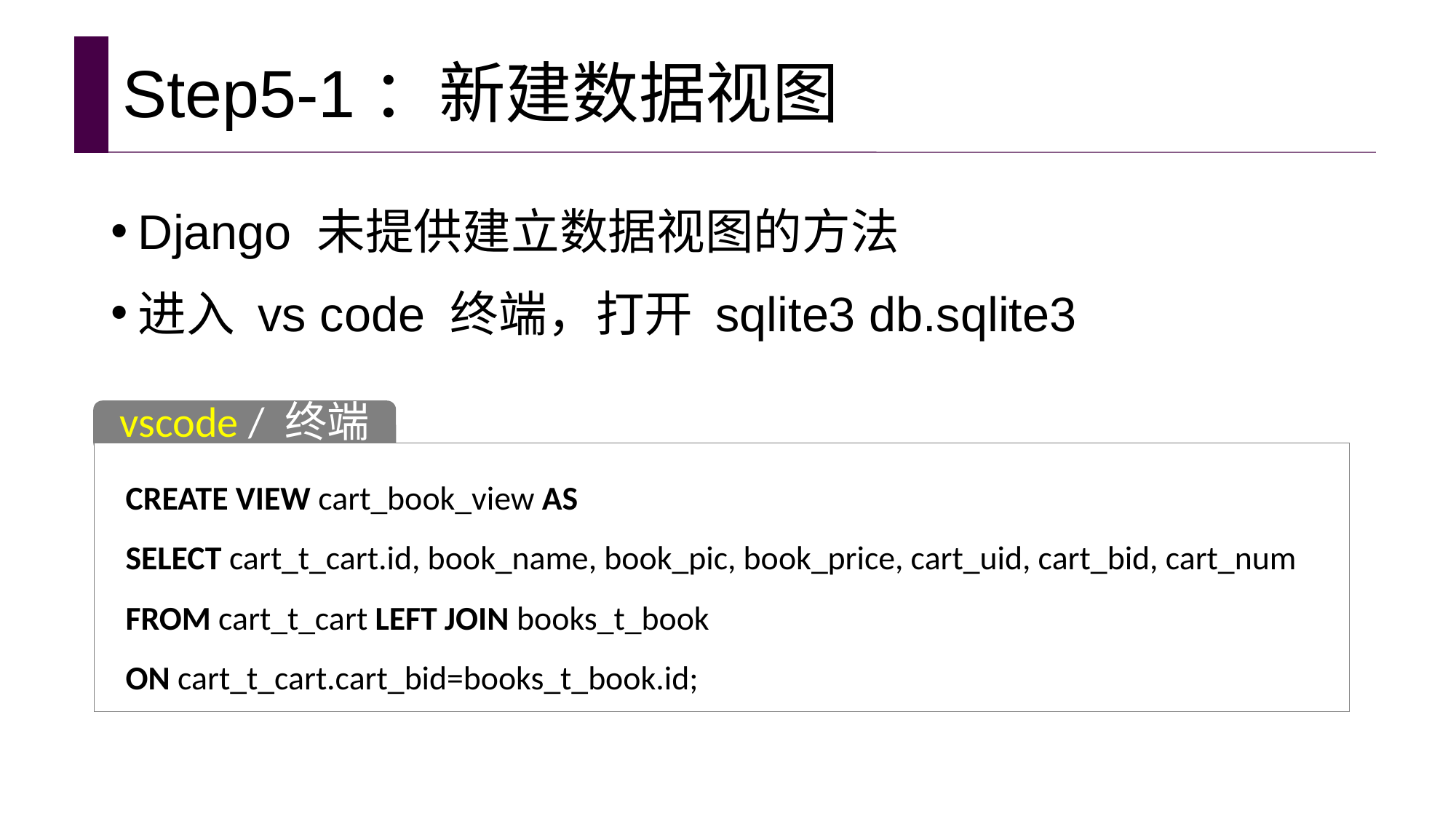

# Step5-1：新建数据视图
Django 未提供建立数据视图的方法
进入 vs code 终端，打开 sqlite3 db.sqlite3
vscode / 终端

CREATE VIEW cart_book_view AS
SELECT cart_t_cart.id, book_name, book_pic, book_price, cart_uid, cart_bid, cart_num
FROM cart_t_cart LEFT JOIN books_t_book
ON cart_t_cart.cart_bid=books_t_book.id;